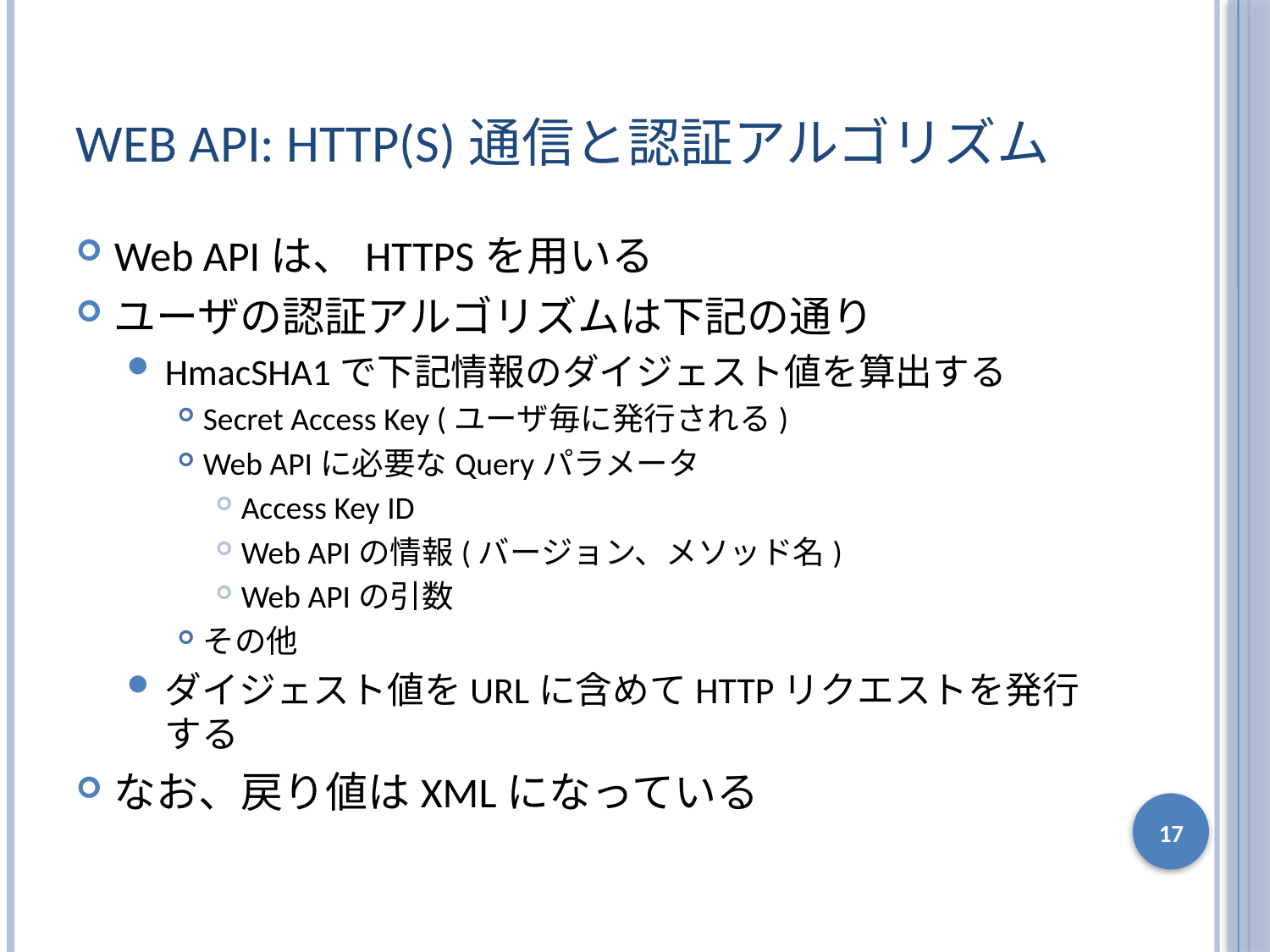

# Web API: HTTP(S)通信と認証アルゴリズム
Web APIは、HTTPSを用いる
ユーザの認証アルゴリズムは下記の通り
HmacSHA1で下記情報のダイジェスト値を算出する
Secret Access Key (ユーザ毎に発行される)
Web APIに必要なQueryパラメータ
Access Key ID
Web APIの情報(バージョン、メソッド名)
Web APIの引数
その他
ダイジェスト値をURLに含めてHTTPリクエストを発行する
なお、戻り値はXMLになっている
17